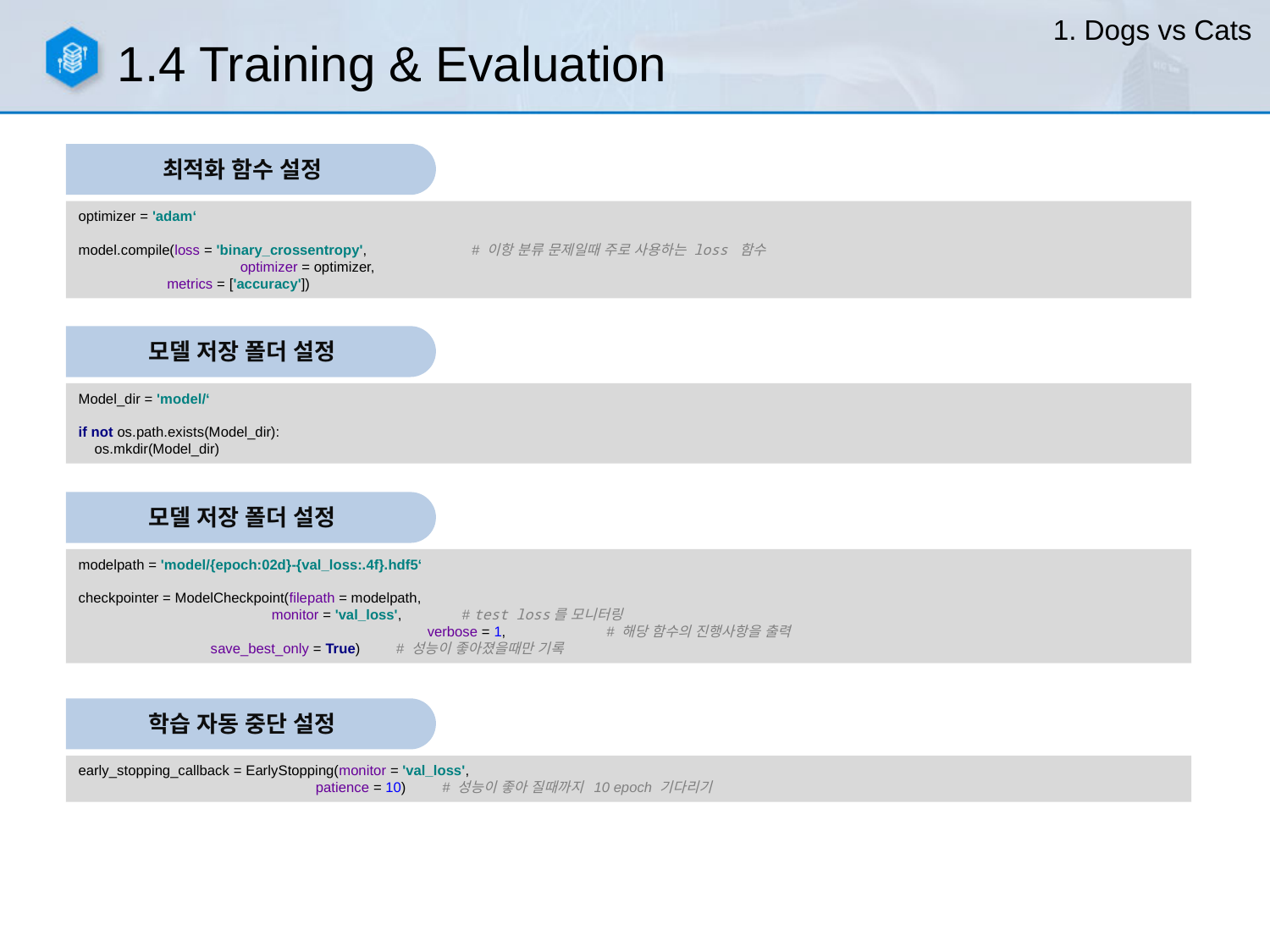

1. Dogs vs Cats
1.4 Training & Evaluation

최적화 함수 설정
optimizer = 'adam‘
model.compile(loss = 'binary_crossentropy',                          # 이항 분류 문제일때 주로 사용하는 loss 함수
                      optimizer = optimizer,
                      metrics = ['accuracy'])

모델 저장 폴더 설정
Model_dir = 'model/‘
if not os.path.exists(Model_dir):
    os.mkdir(Model_dir)

모델 저장 폴더 설정
modelpath = 'model/{epoch:02d}-{val_loss:.4f}.hdf5‘
checkpointer = ModelCheckpoint(filepath = modelpath,
                                                monitor = 'val_loss',               # test loss를 모니터링
                                                verbose = 1,                         # 해당 함수의 진행사항을 출력
                                save_best_only = True)         # 성능이 좋아졌을때만 기록

학습 자동 중단 설정
early_stopping_callback = EarlyStopping(monitor = 'val_loss',
                                                           patience = 10)         # 성능이 좋아 질때까지 10 epoch 기다리기